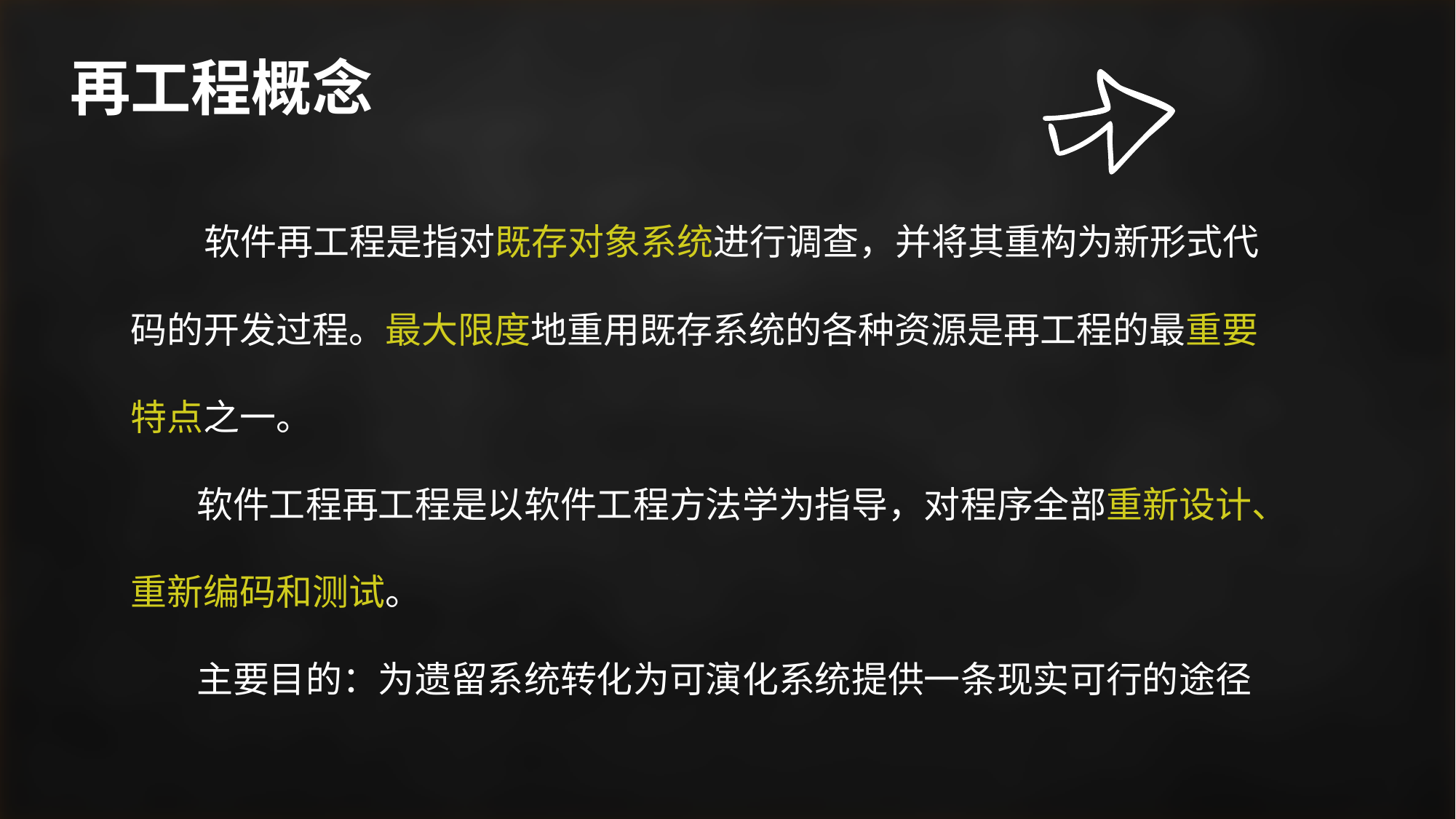

# 再工程概念

       软件再工程是指对既存对象系统进行调查，并将其重构为新形式代码的开发过程。最大限度地重用既存系统的各种资源是再工程的最重要特点之一。
       软件工程再工程是以软件工程方法学为指导，对程序全部重新设计、重新编码和测试。
       主要目的：为遗留系统转化为可演化系统提供一条现实可行的途径